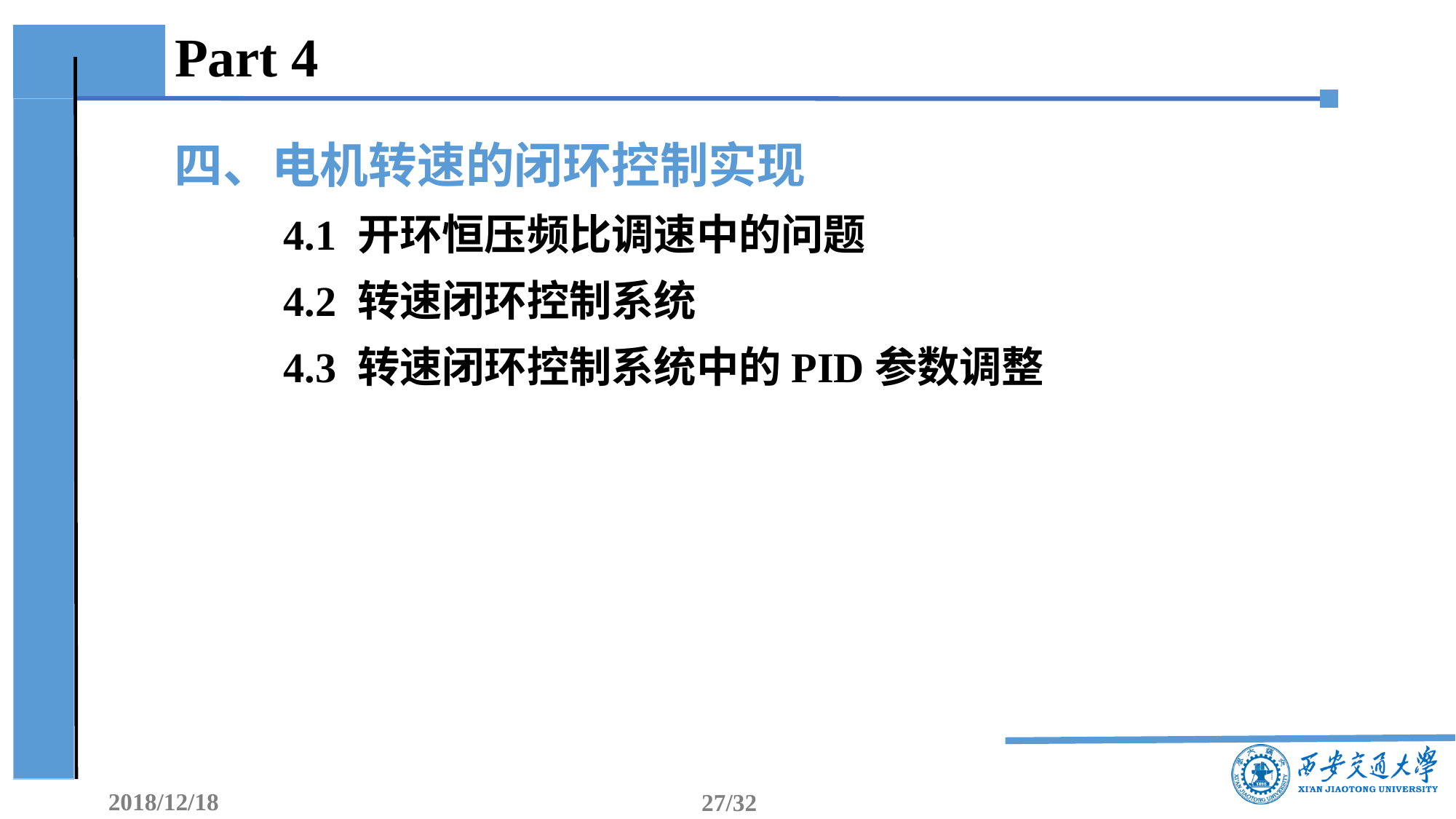

# Part 4
四、电机转速的闭环控制实现
4.1 开环恒压频比调速中的问题
4.2 转速闭环控制系统
4.3 转速闭环控制系统中的PID参数调整
2018/12/18